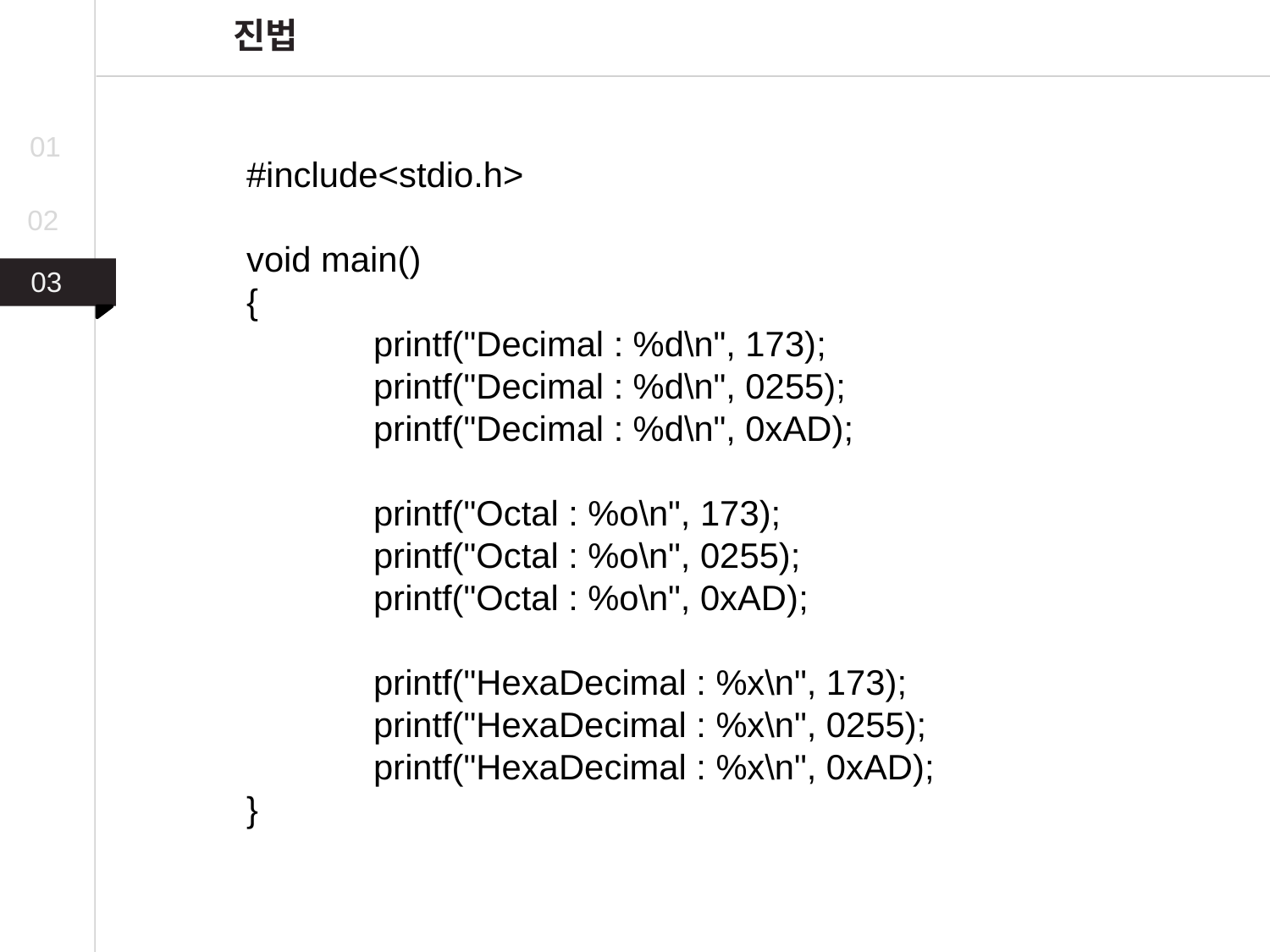

진법
01
#include<stdio.h>

void main()
{
	printf("Decimal : %d\n", 173);
	printf("Decimal : %d\n", 0255);
	printf("Decimal : %d\n", 0xAD);

	printf("Octal : %o\n", 173);
	printf("Octal : %o\n", 0255);
	printf("Octal : %o\n", 0xAD);

	printf("HexaDecimal : %x\n", 173);
	printf("HexaDecimal : %x\n", 0255);
	printf("HexaDecimal : %x\n", 0xAD);
}
02
03

03
02